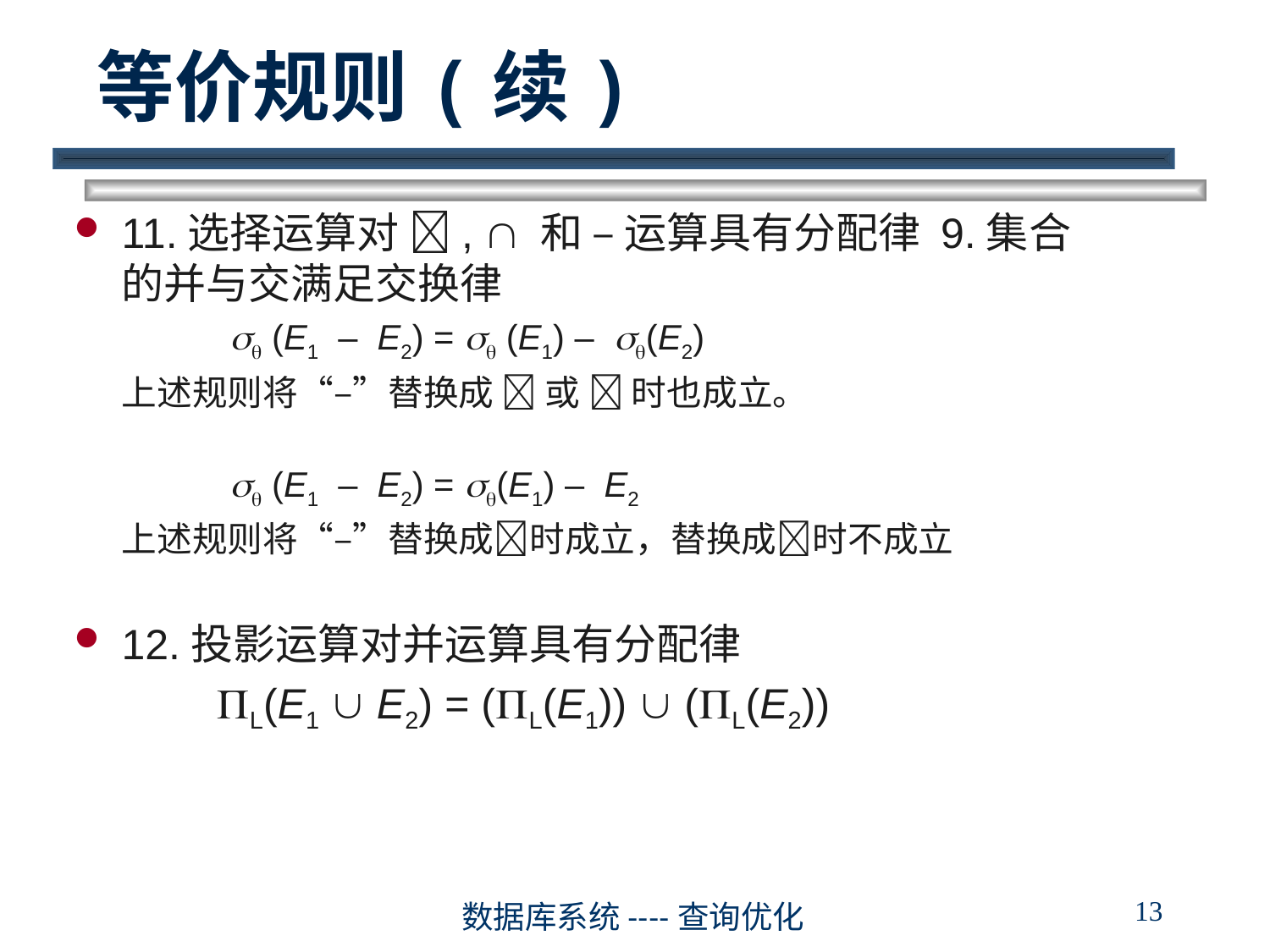

# 等价规则(续)
11.选择运算对 ∪, ∩ 和 – 运算具有分配律 9.集合的并与交满足交换律
                σθ (E1  –  E2) = σθ (E1) –  σθ(E2)
     上述规则将“–”替换成 ∪ 或 ∩ 时也成立。
                σθ (E1  –  E2) = σθ(E1) –  E2
     上述规则将“–”替换成∩时成立，替换成∪时不成立

12.投影运算对并运算具有分配律
            ΠL(E1 ∪ E2) = (ΠL(E1)) ∪ (ΠL(E2))

13
数据库系统----查询优化